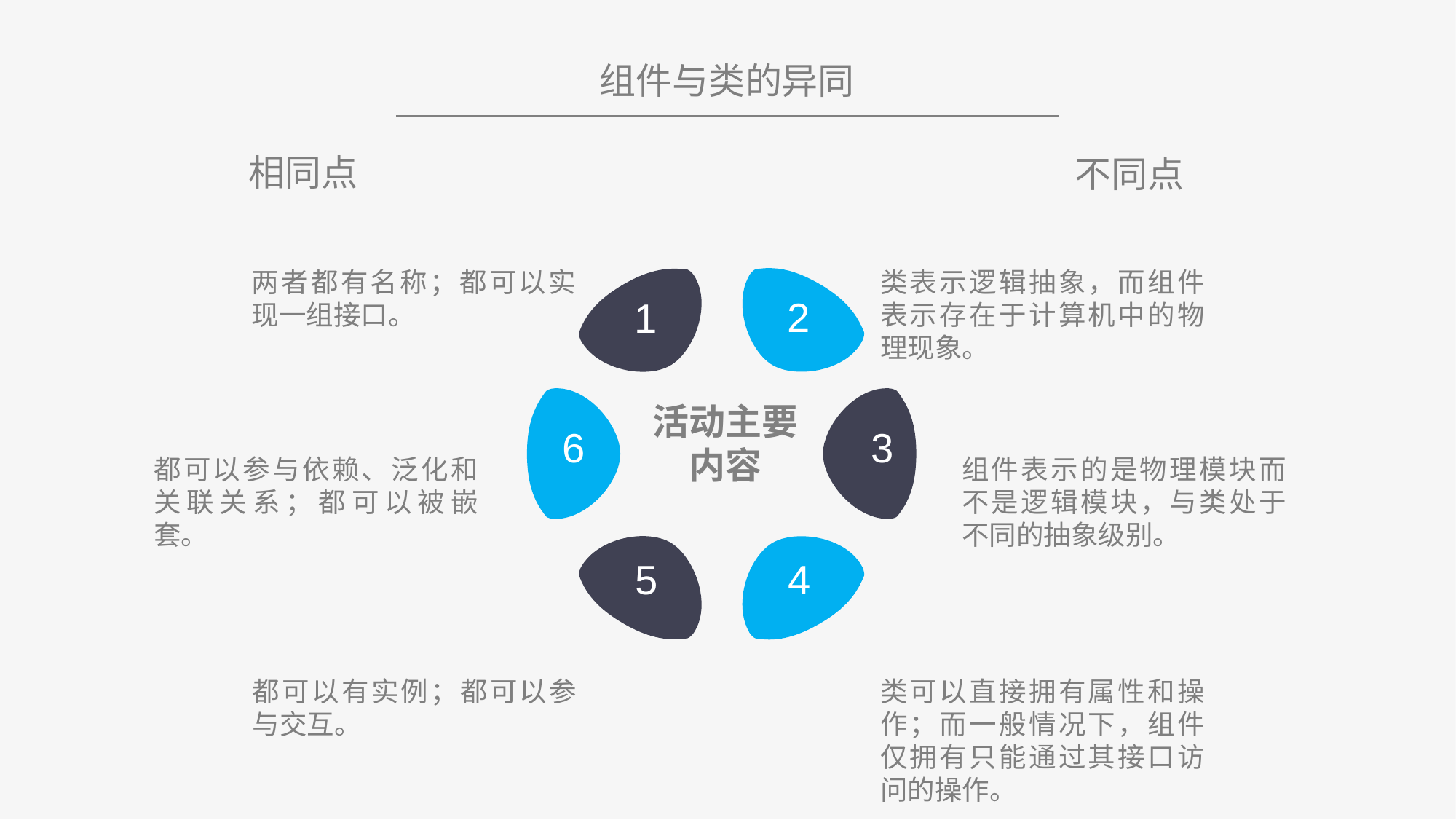

组件与类的异同
相同点
不同点

两者都有名称；都可以实现一组接口。
类表示逻辑抽象，而组件表示存在于计算机中的物理现象。

2

1

6

3

活动主要内容
组件表示的是物理模块而不是逻辑模块，与类处于不同的抽象级别。
都可以参与依赖、泛化和关联关系；都可以被嵌套。

5

4

都可以有实例；都可以参与交互。
类可以直接拥有属性和操作；而一般情况下，组件仅拥有只能通过其接口访问的操作。